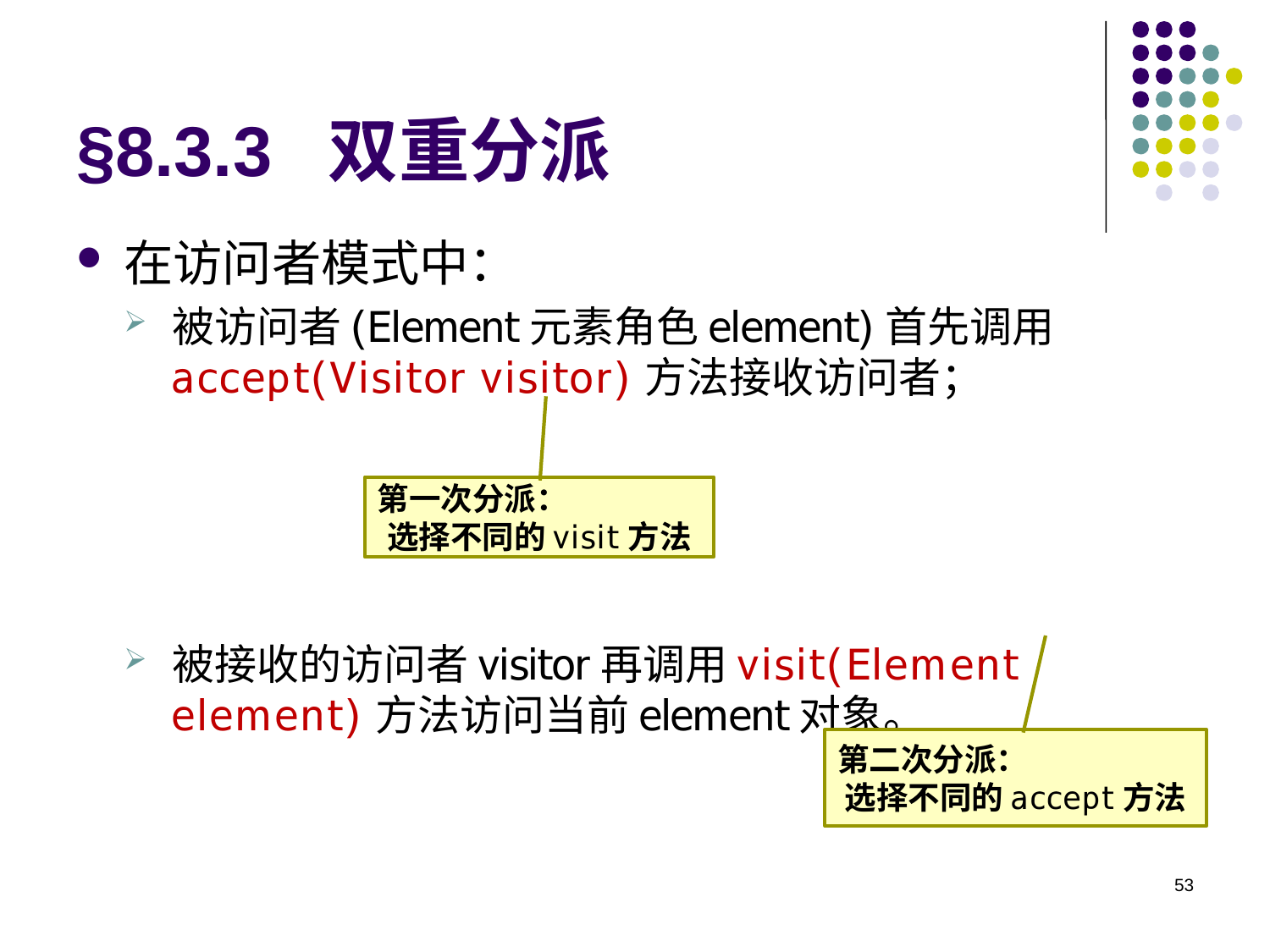

# §8.3.3  双重分派
在访问者模式中：
被访问者(Element元素角色element)首先调用accept(Visitor visitor)方法接收访问者；

被接收的访问者visitor再调用visit(Element element)方法访问当前element对象。

第一次分派：
选择不同的visit方法
第二次分派：
选择不同的accept方法
53